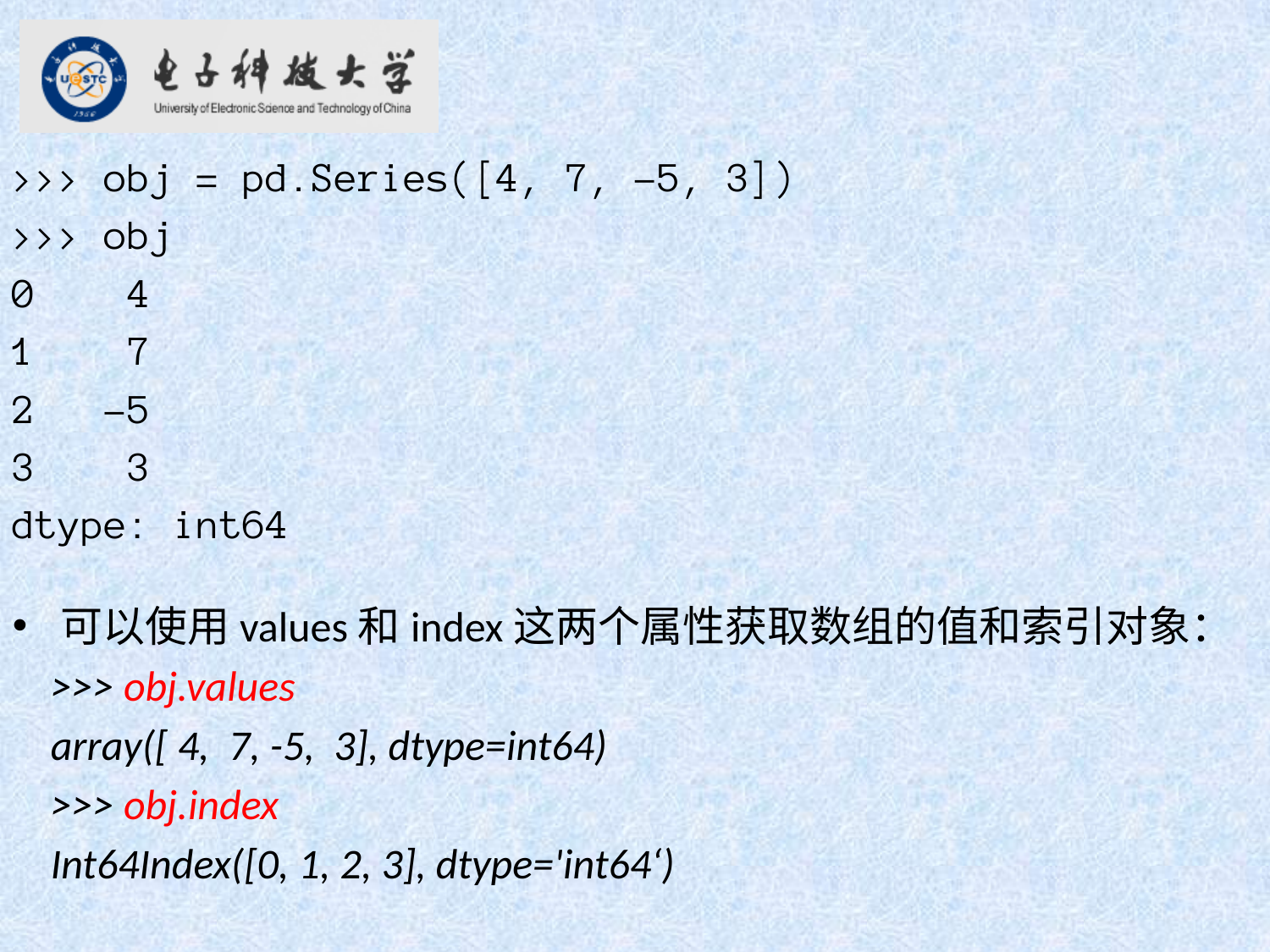

>>> obj = pd.Series([4, 7, -5, 3])
>>> obj
0    4
1    7
2   -5
3    3
dtype: int64

可以使用values和index这两个属性获取数组的值和索引对象：
    >>> obj.values
    array([ 4,  7, -5,  3], dtype=int64)
    >>> obj.index
    Int64Index([0, 1, 2, 3], dtype='int64‘)